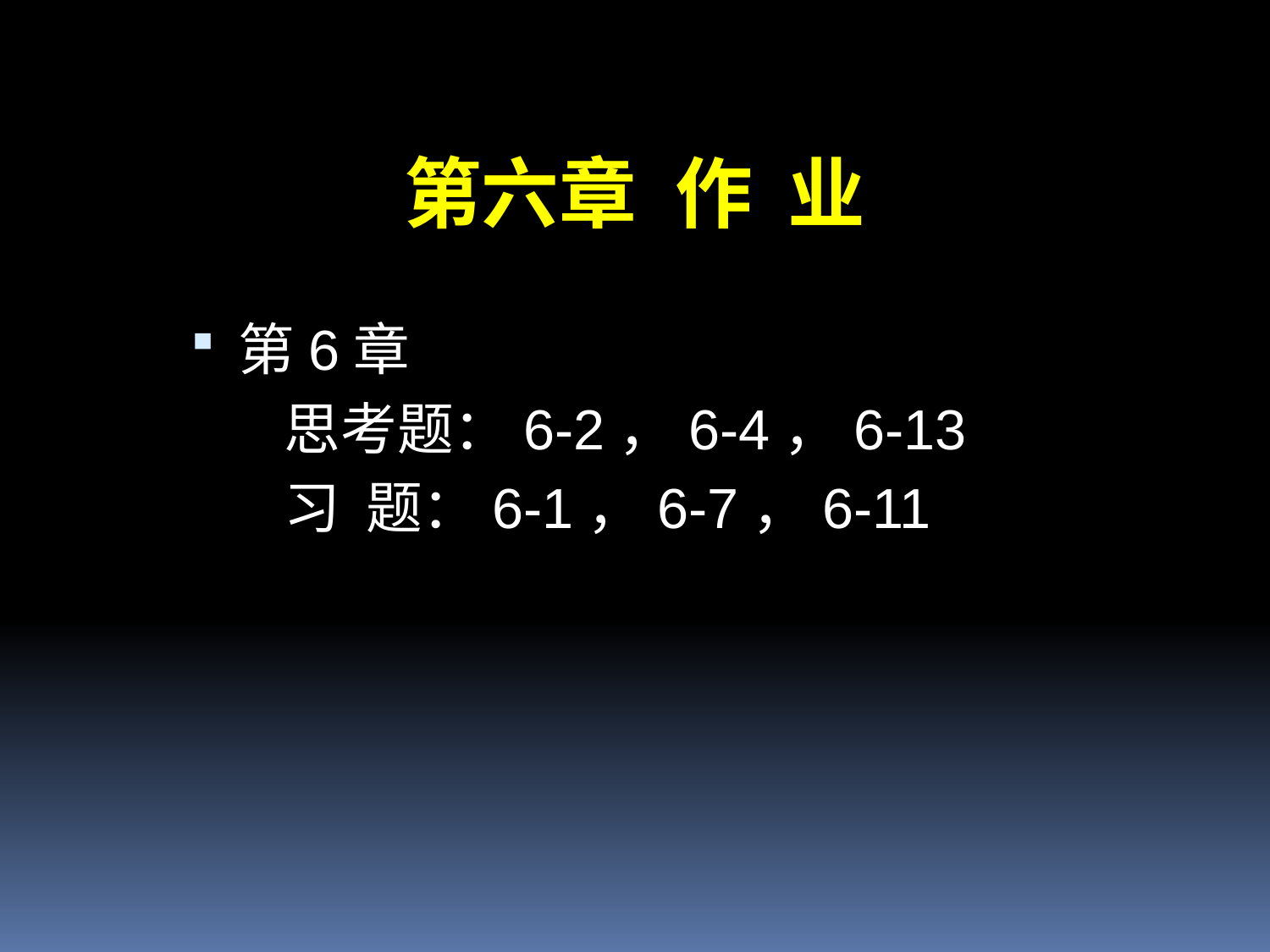

第六章	 作  业
第6章
	思考题：6-2，6-4，6-13
	习  题：6-1，6-7，6-11